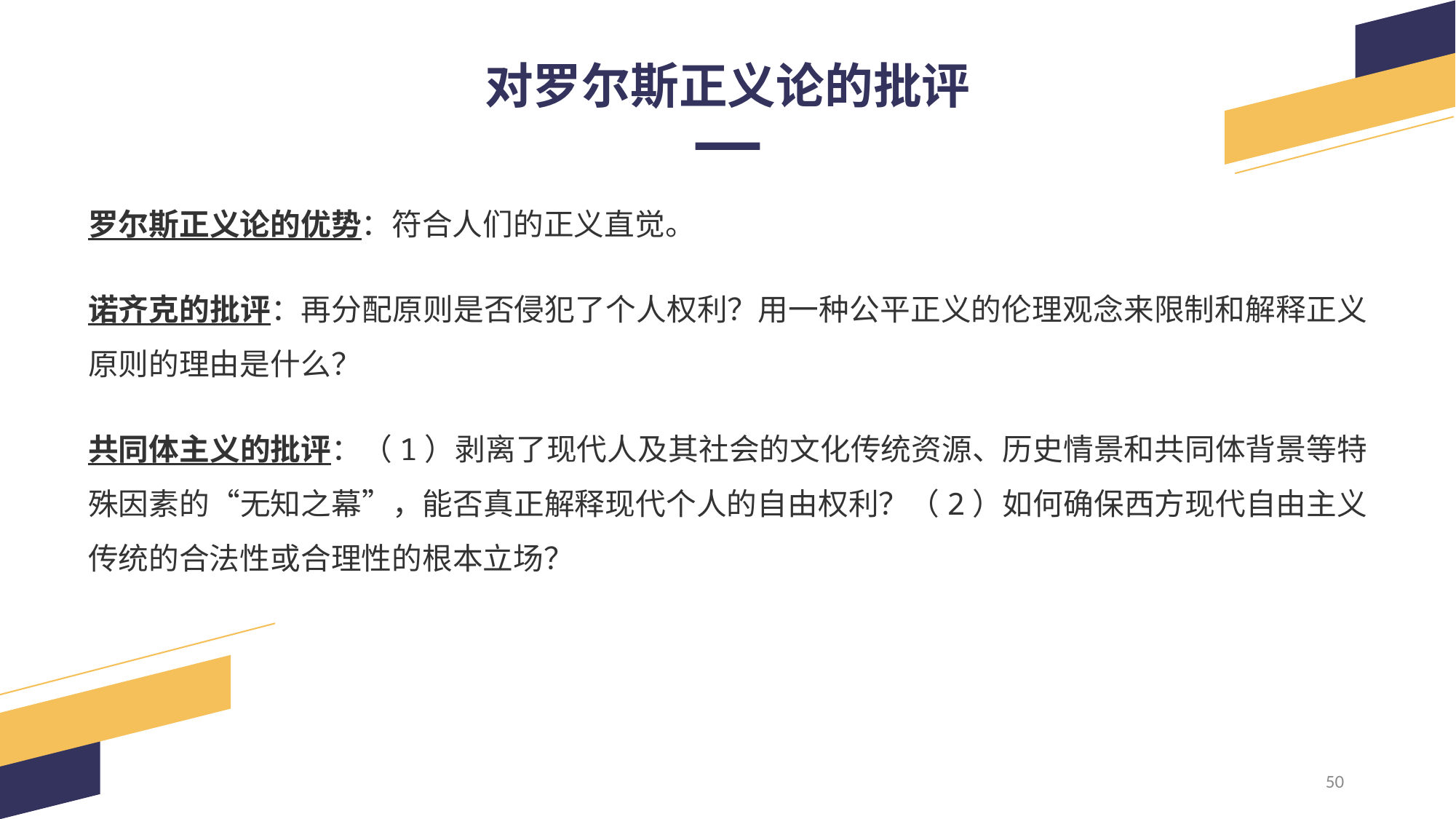

对罗尔斯正义论的批评

罗尔斯正义论的优势：符合人们的正义直觉。
诺齐克的批评：再分配原则是否侵犯了个人权利？用一种公平正义的伦理观念来限制和解释正义原则的理由是什么？
共同体主义的批评：（1）剥离了现代人及其社会的文化传统资源、历史情景和共同体背景等特殊因素的“无知之幕”，能否真正解释现代个人的自由权利？（2）如何确保西方现代自由主义传统的合法性或合理性的根本立场？

50